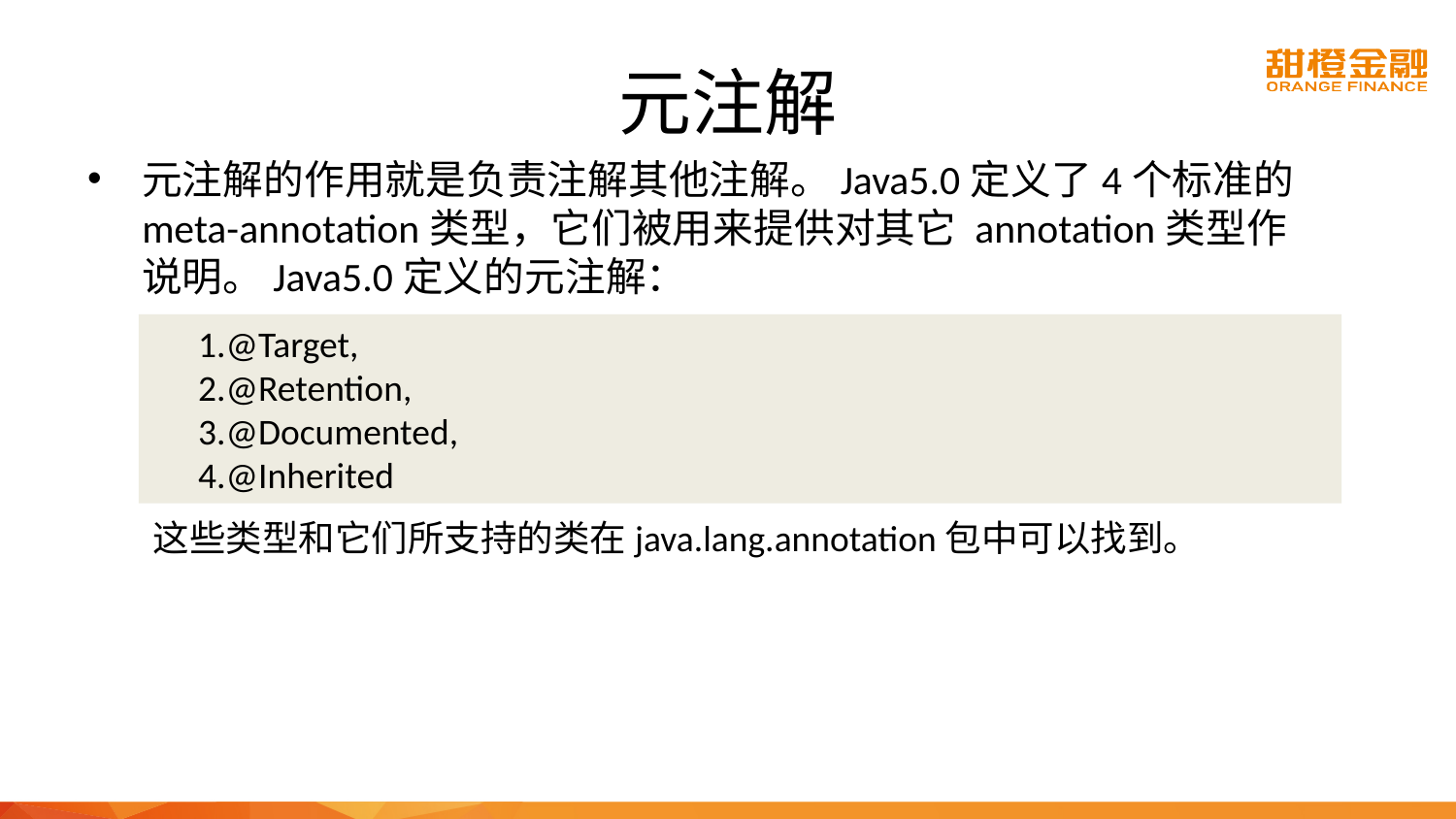

# 元注解
元注解的作用就是负责注解其他注解。Java5.0定义了4个标准的meta-annotation类型，它们被用来提供对其它 annotation类型作说明。Java5.0定义的元注解：
　1.@Target,
　2.@Retention,
　3.@Documented,
　4.@Inherited
这些类型和它们所支持的类在java.lang.annotation包中可以找到。